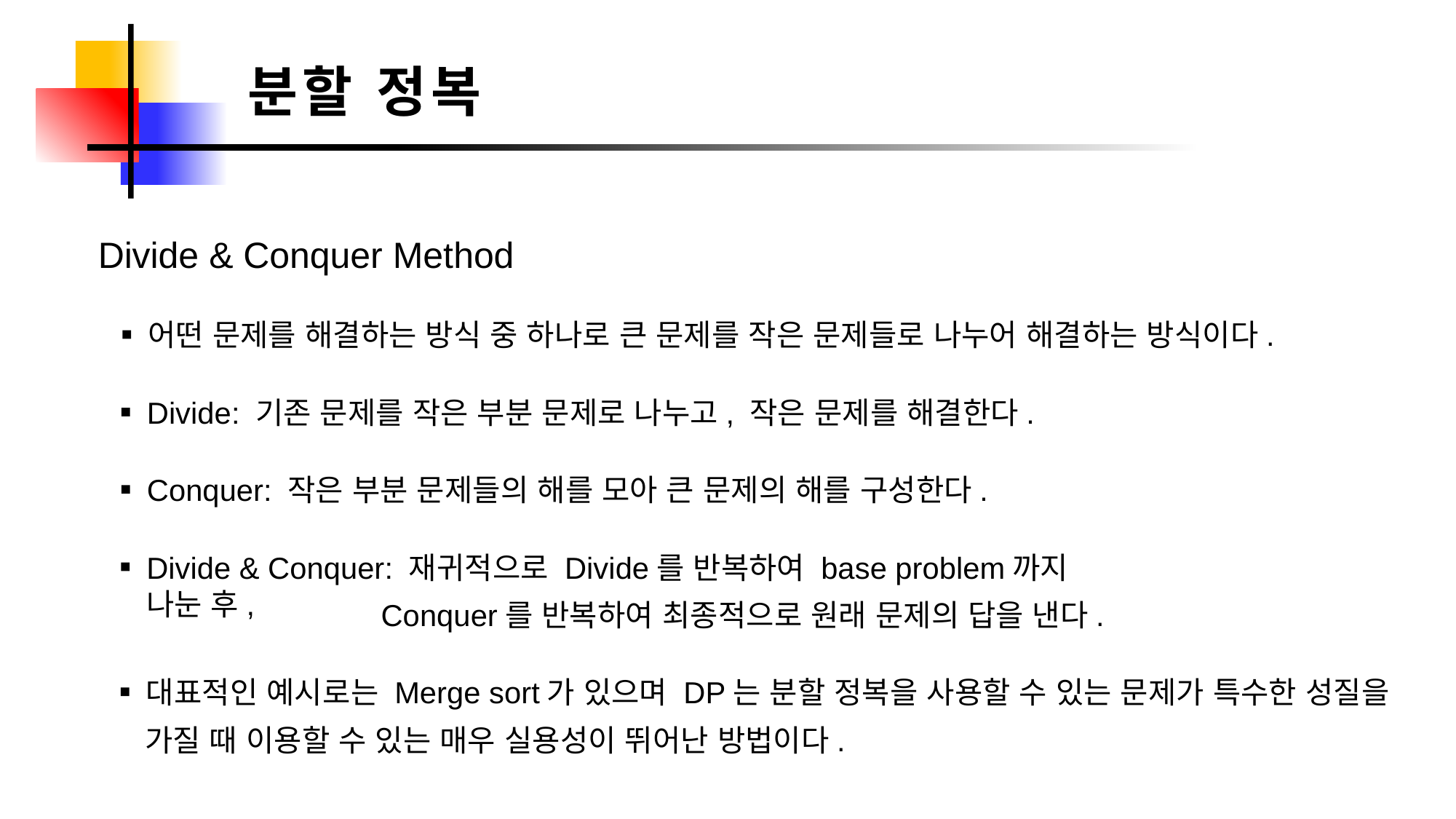

분할 정복
Divide & Conquer Method
어떤 문제를 해결하는 방식 중 하나로 큰 문제를 작은 문제들로 나누어 해결하는 방식이다.

Divide: 기존 문제를 작은 부분 문제로 나누고, 작은 문제를 해결한다.

Conquer: 작은 부분 문제들의 해를 모아 큰 문제의 해를 구성한다.

Divide & Conquer: 재귀적으로 Divide를 반복하여 base problem까지 나눈 후,

Conquer를 반복하여 최종적으로 원래 문제의 답을 낸다.
대표적인 예시로는 Merge sort가 있으며 DP는 분할 정복을 사용할 수 있는 문제가 특수한 성질을

가질 때 이용할 수 있는 매우 실용성이 뛰어난 방법이다.